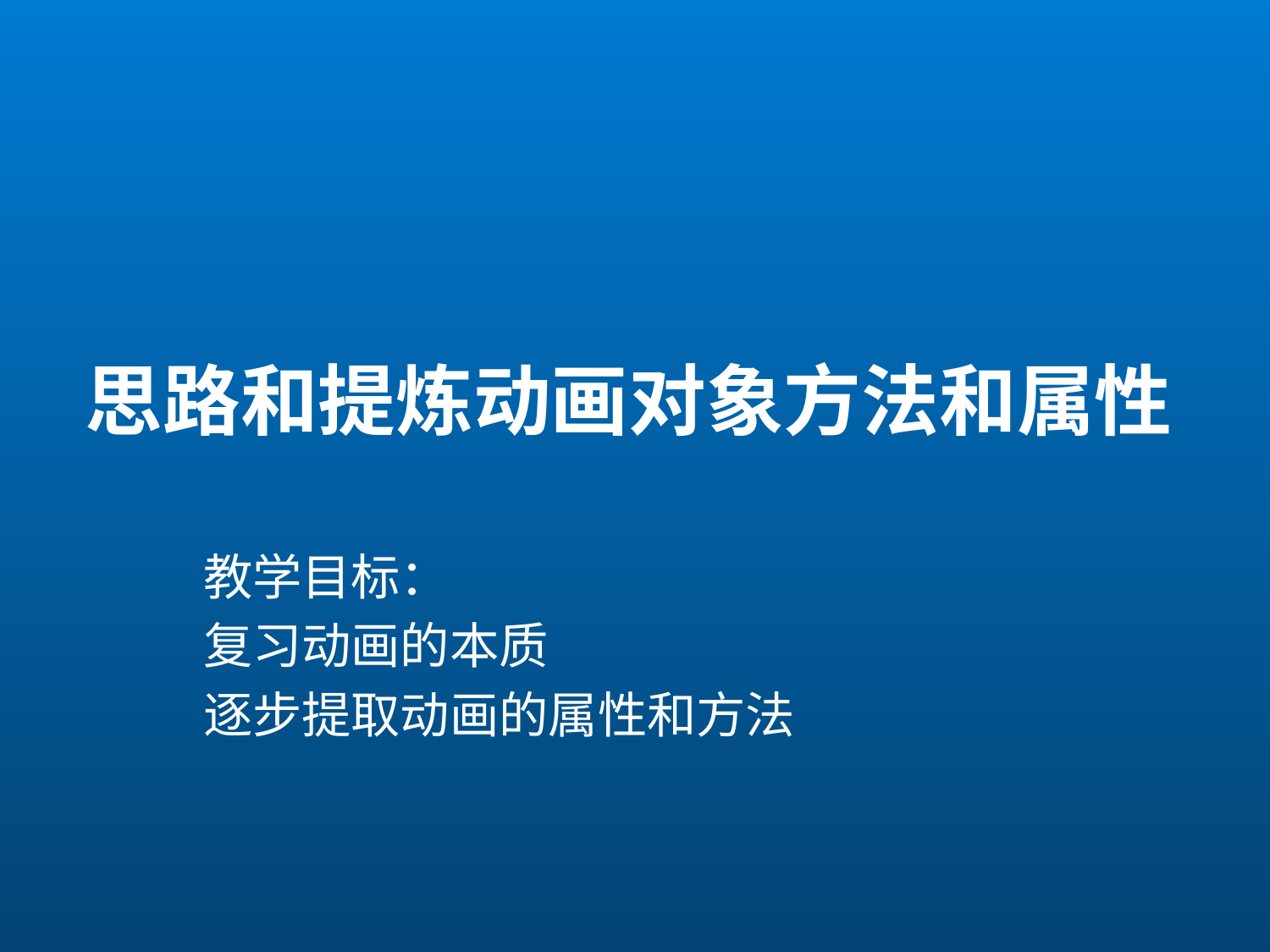

# 思路和提炼动画对象方法和属性
教学目标：
复习动画的本质
逐步提取动画的属性和方法